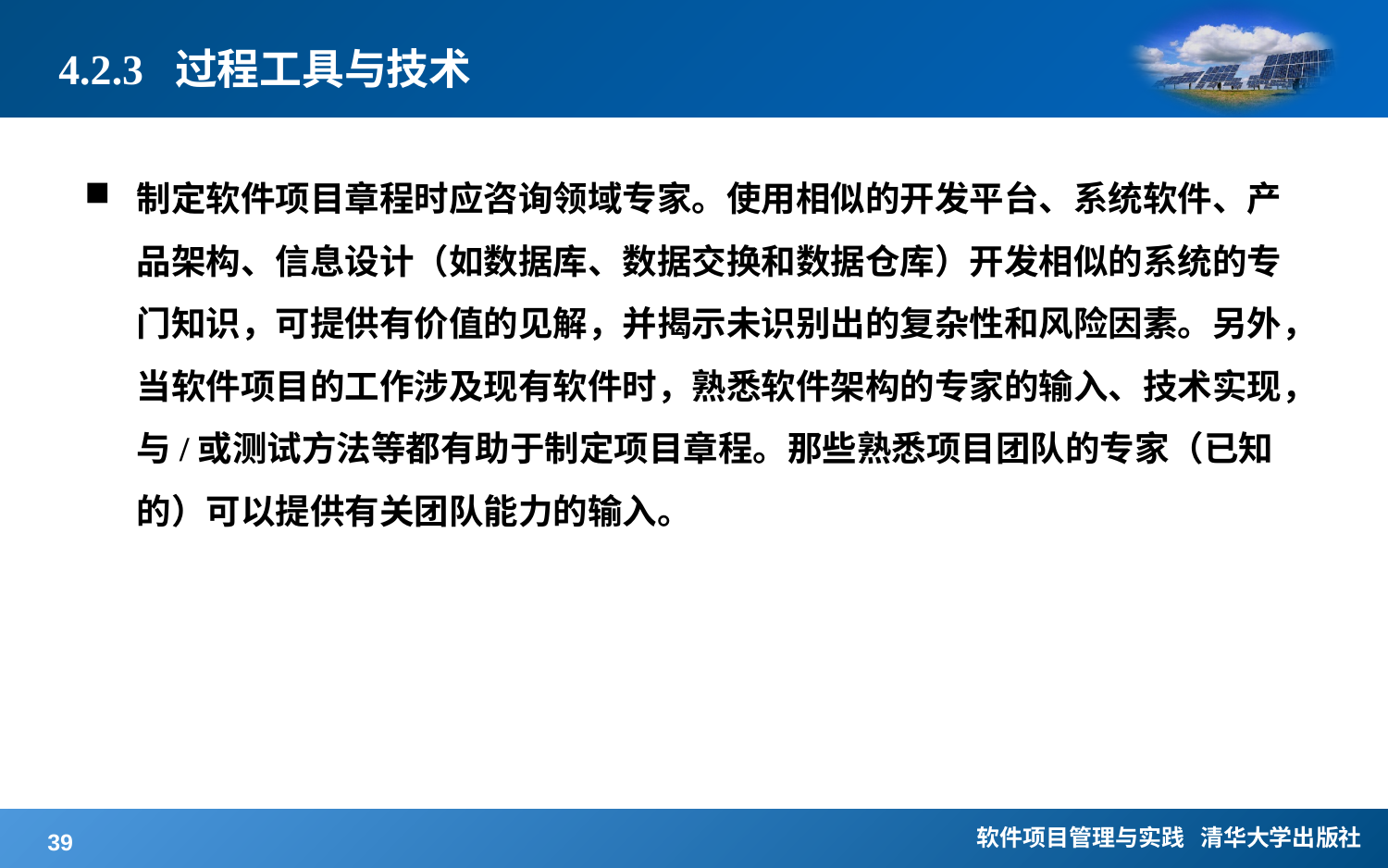

# 4.2.3  过程工具与技术
制定软件项目章程时应咨询领域专家。使用相似的开发平台、系统软件、产品架构、信息设计（如数据库、数据交换和数据仓库）开发相似的系统的专门知识，可提供有价值的见解，并揭示未识别出的复杂性和风险因素。另外，当软件项目的工作涉及现有软件时，熟悉软件架构的专家的输入、技术实现，与/或测试方法等都有助于制定项目章程。那些熟悉项目团队的专家（已知的）可以提供有关团队能力的输入。